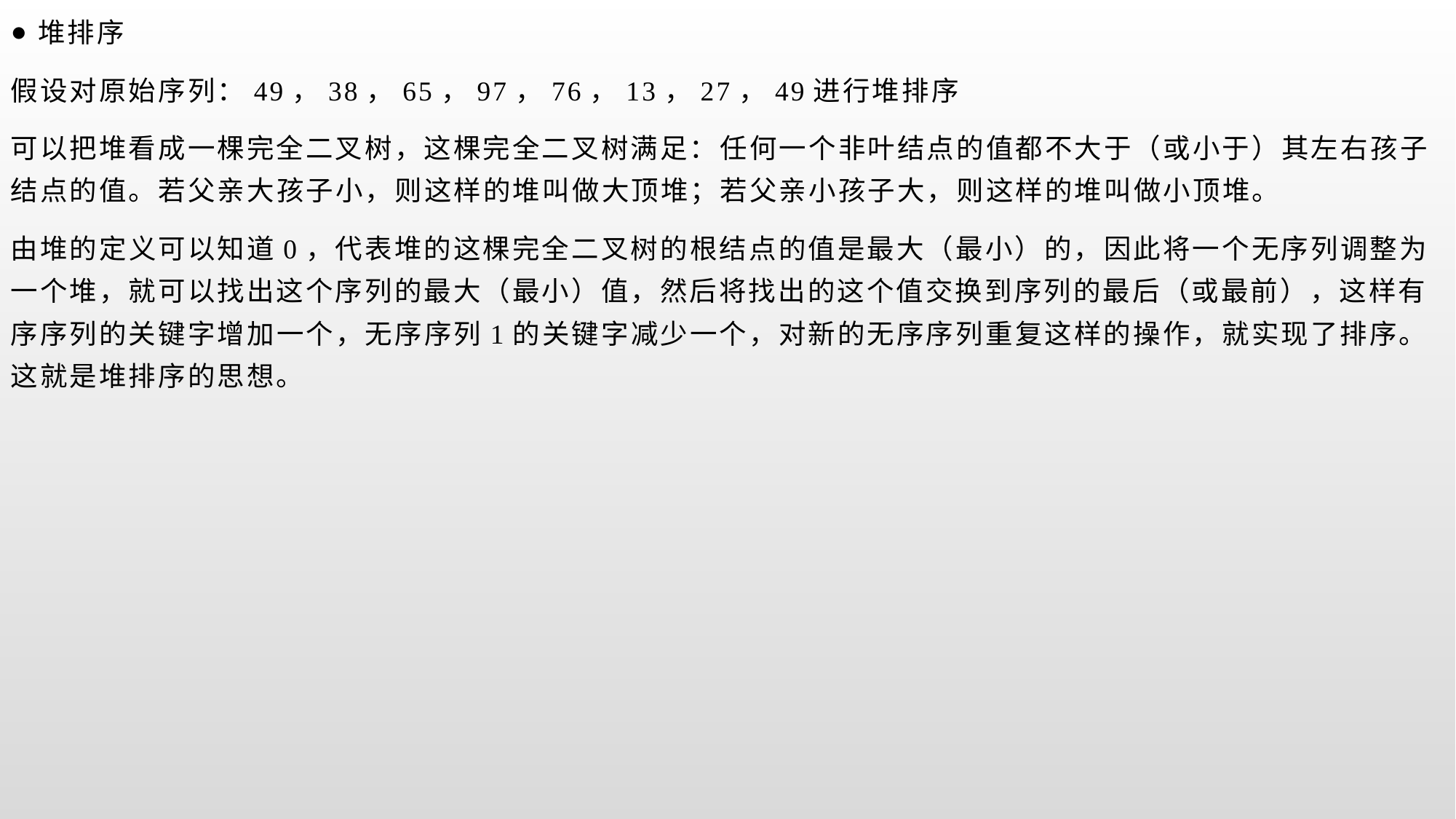

堆排序
假设对原始序列：49，38，65，97，76，13，27，49进行堆排序
可以把堆看成一棵完全二叉树，这棵完全二叉树满足：任何一个非叶结点的值都不大于（或小于）其左右孩子结点的值。若父亲大孩子小，则这样的堆叫做大顶堆；若父亲小孩子大，则这样的堆叫做小顶堆。
由堆的定义可以知道0，代表堆的这棵完全二叉树的根结点的值是最大（最小）的，因此将一个无序列调整为一个堆，就可以找出这个序列的最大（最小）值，然后将找出的这个值交换到序列的最后（或最前），这样有序序列的关键字增加一个，无序序列1的关键字减少一个，对新的无序序列重复这样的操作，就实现了排序。这就是堆排序的思想。